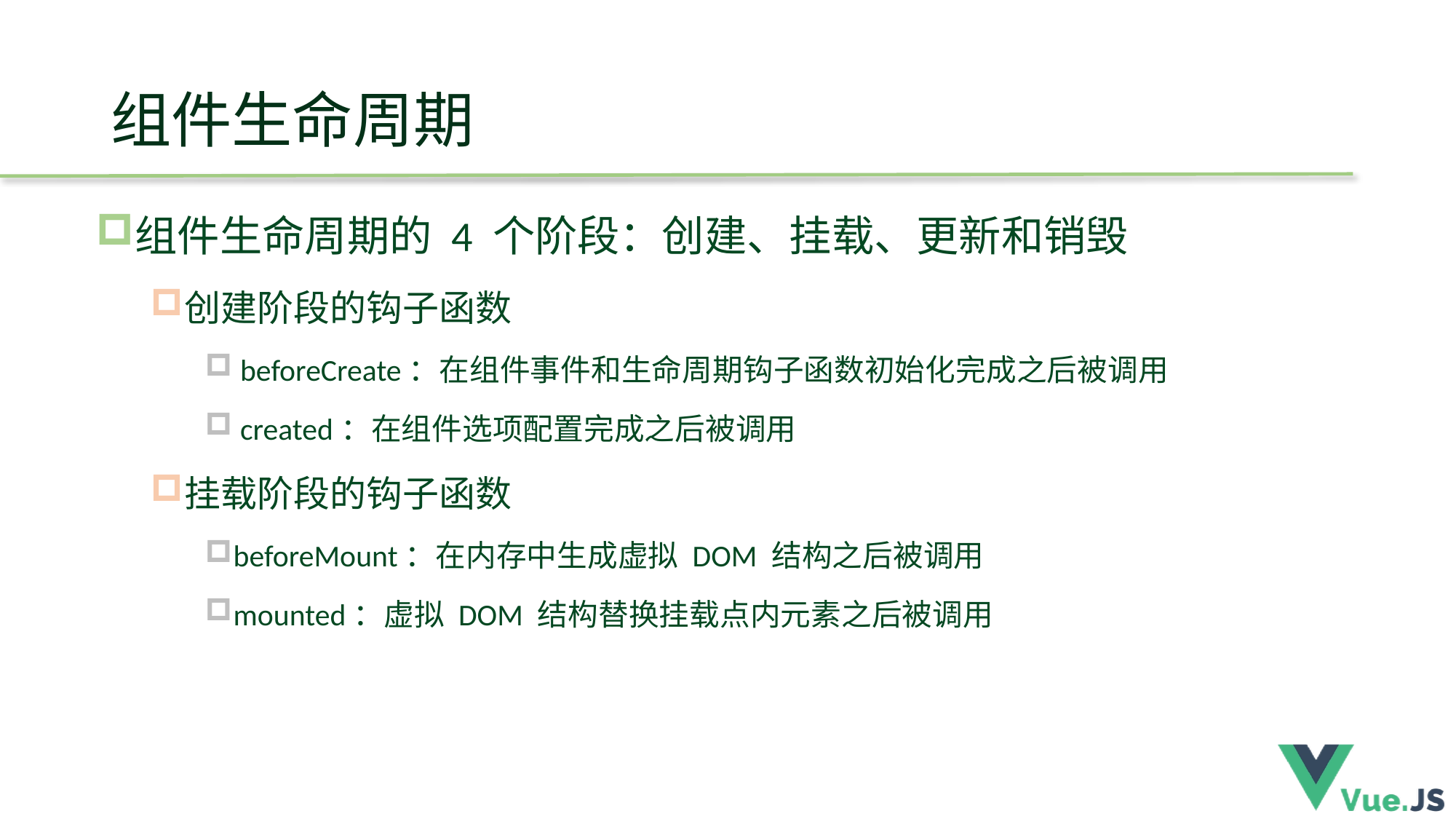

# 组件生命周期
组件生命周期的 4 个阶段：创建、挂载、更新和销毁
创建阶段的钩子函数
 beforeCreate：在组件事件和生命周期钩子函数初始化完成之后被调用
 created：在组件选项配置完成之后被调用
挂载阶段的钩子函数
beforeMount：在内存中生成虚拟 DOM 结构之后被调用
mounted：虚拟 DOM 结构替换挂载点内元素之后被调用